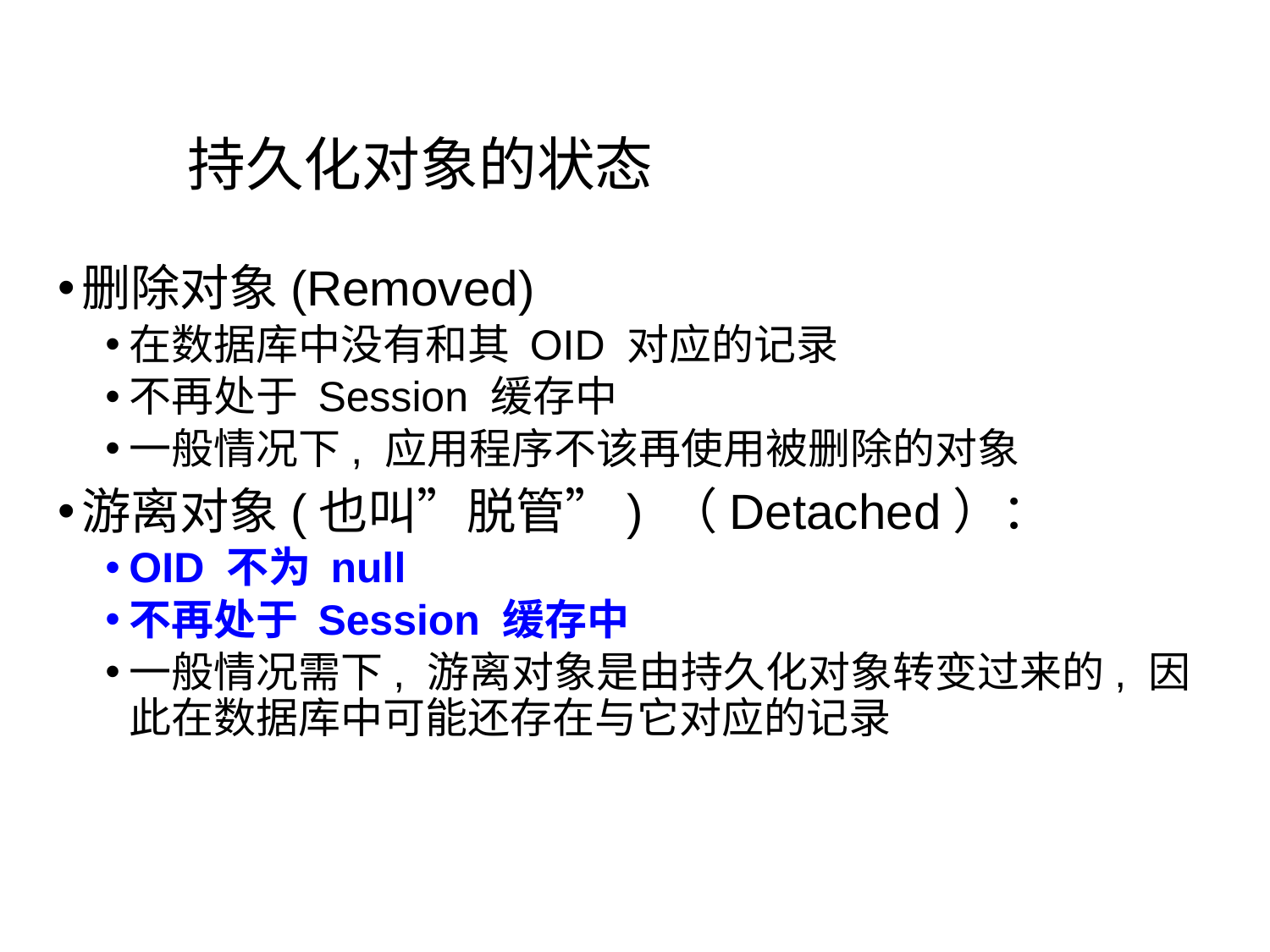

# 持久化对象的状态
删除对象(Removed)
在数据库中没有和其 OID 对应的记录
不再处于 Session 缓存中
一般情况下, 应用程序不该再使用被删除的对象
游离对象(也叫”脱管”) （Detached）：
OID 不为 null
不再处于 Session 缓存中
一般情况需下, 游离对象是由持久化对象转变过来的, 因此在数据库中可能还存在与它对应的记录